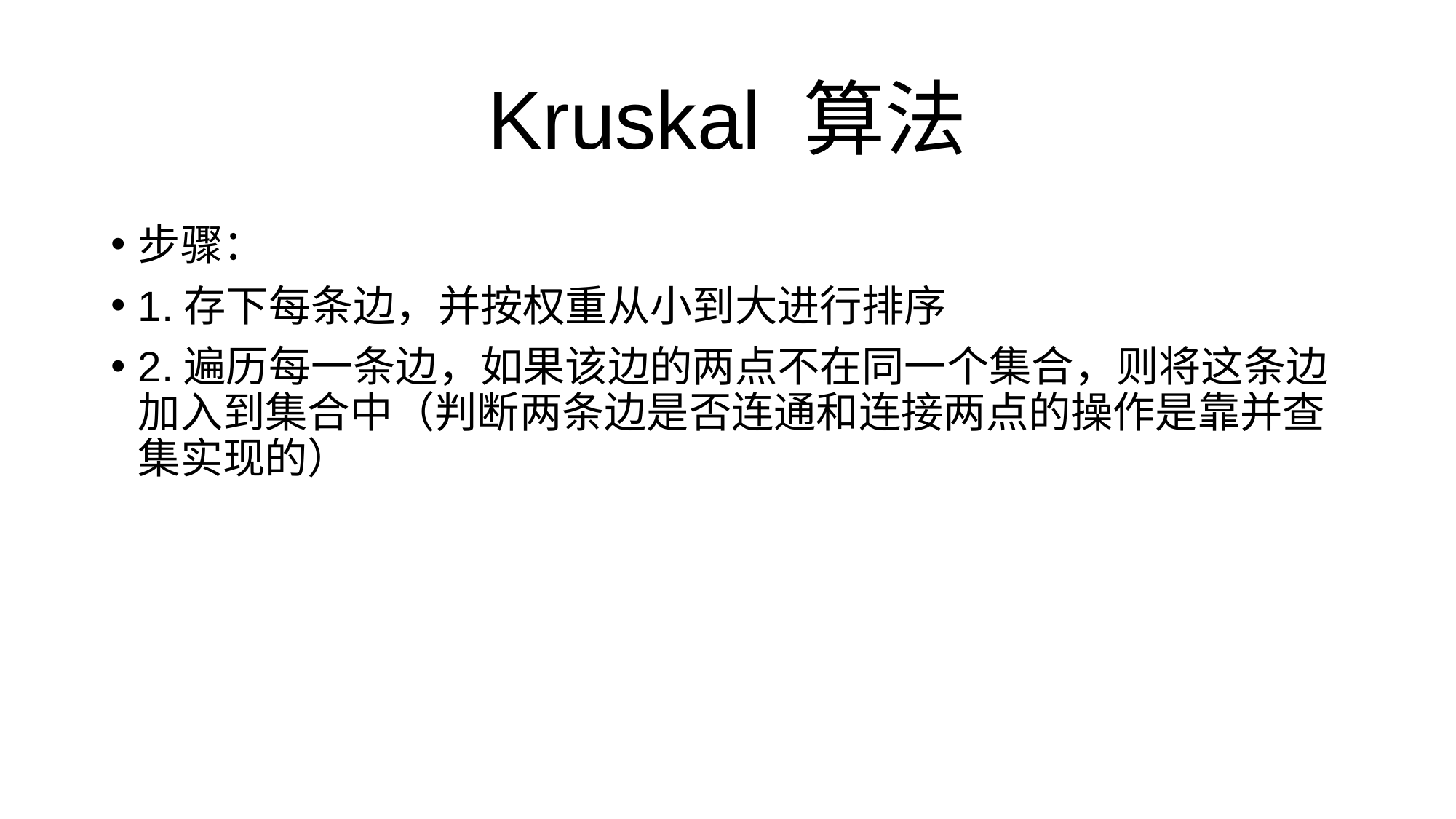

# Kruskal 算法
步骤：
1.存下每条边，并按权重从小到大进行排序
2.遍历每一条边，如果该边的两点不在同一个集合，则将这条边加入到集合中（判断两条边是否连通和连接两点的操作是靠并查集实现的）